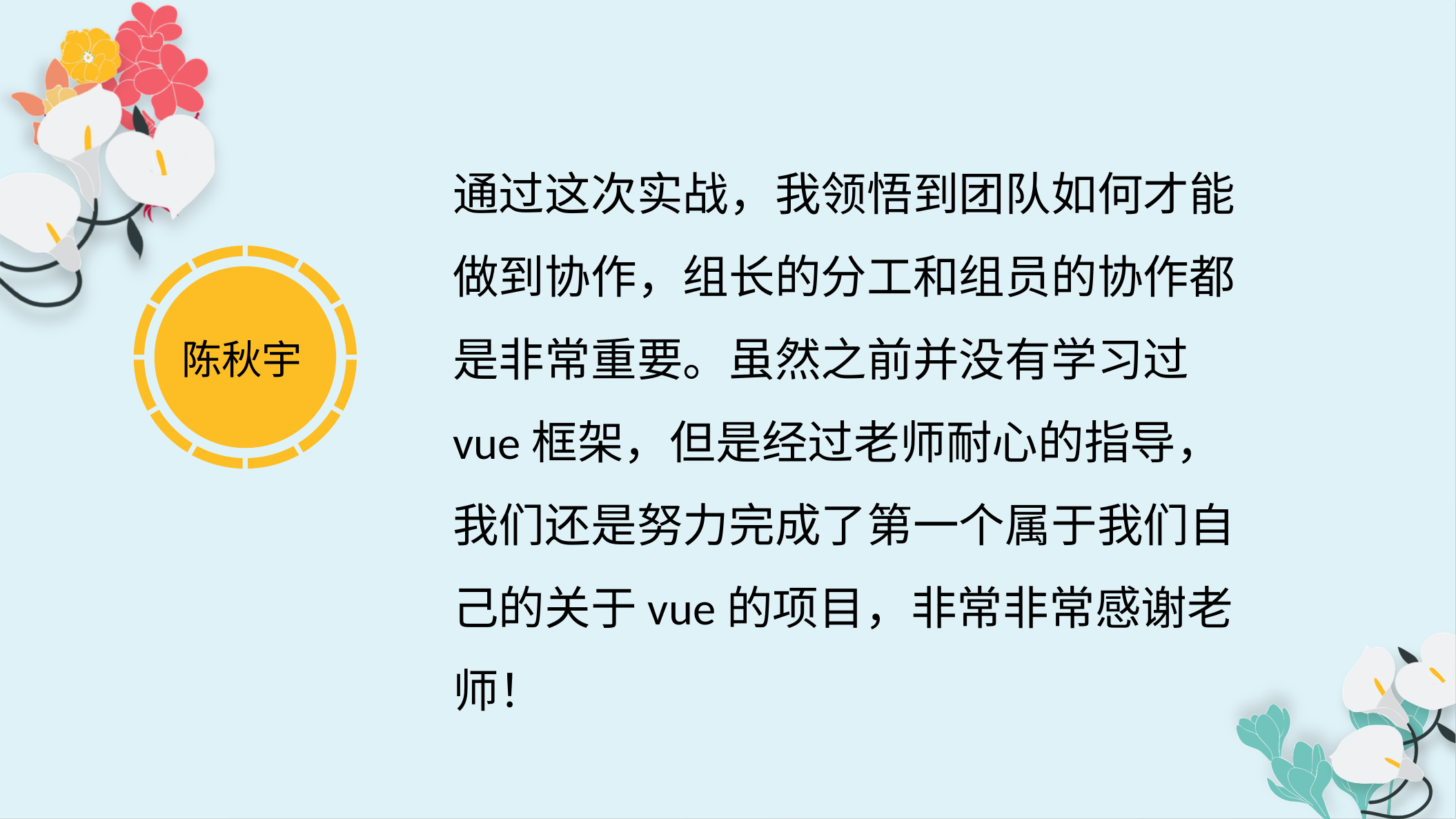

通过这次实战，我领悟到团队如何才能做到协作，组长的分工和组员的协作都是非常重要。虽然之前并没有学习过vue框架，但是经过老师耐心的指导，我们还是努力完成了第一个属于我们自己的关于vue的项目，非常非常感谢老师！

陈秋宇